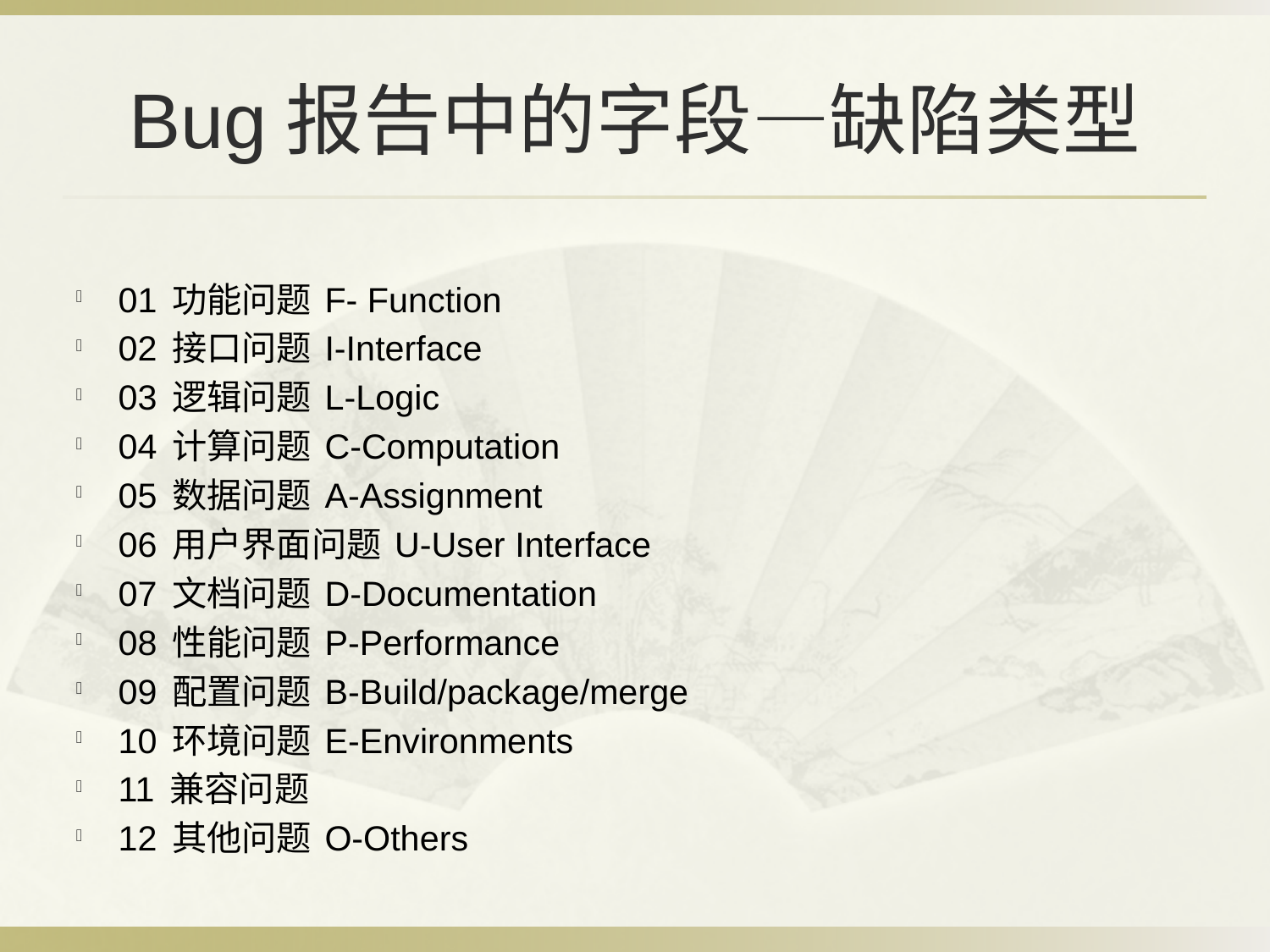

# Bug报告中的字段—缺陷类型

01 功能问题 F- Function
02 接口问题 I-Interface
03 逻辑问题 L-Logic
04 计算问题 C-Computation
05 数据问题 A-Assignment
06 用户界面问题 U-User Interface
07 文档问题 D-Documentation
08 性能问题 P-Performance
09 配置问题 B-Build/package/merge
10 环境问题 E-Environments
11 兼容问题
12 其他问题 O-Others